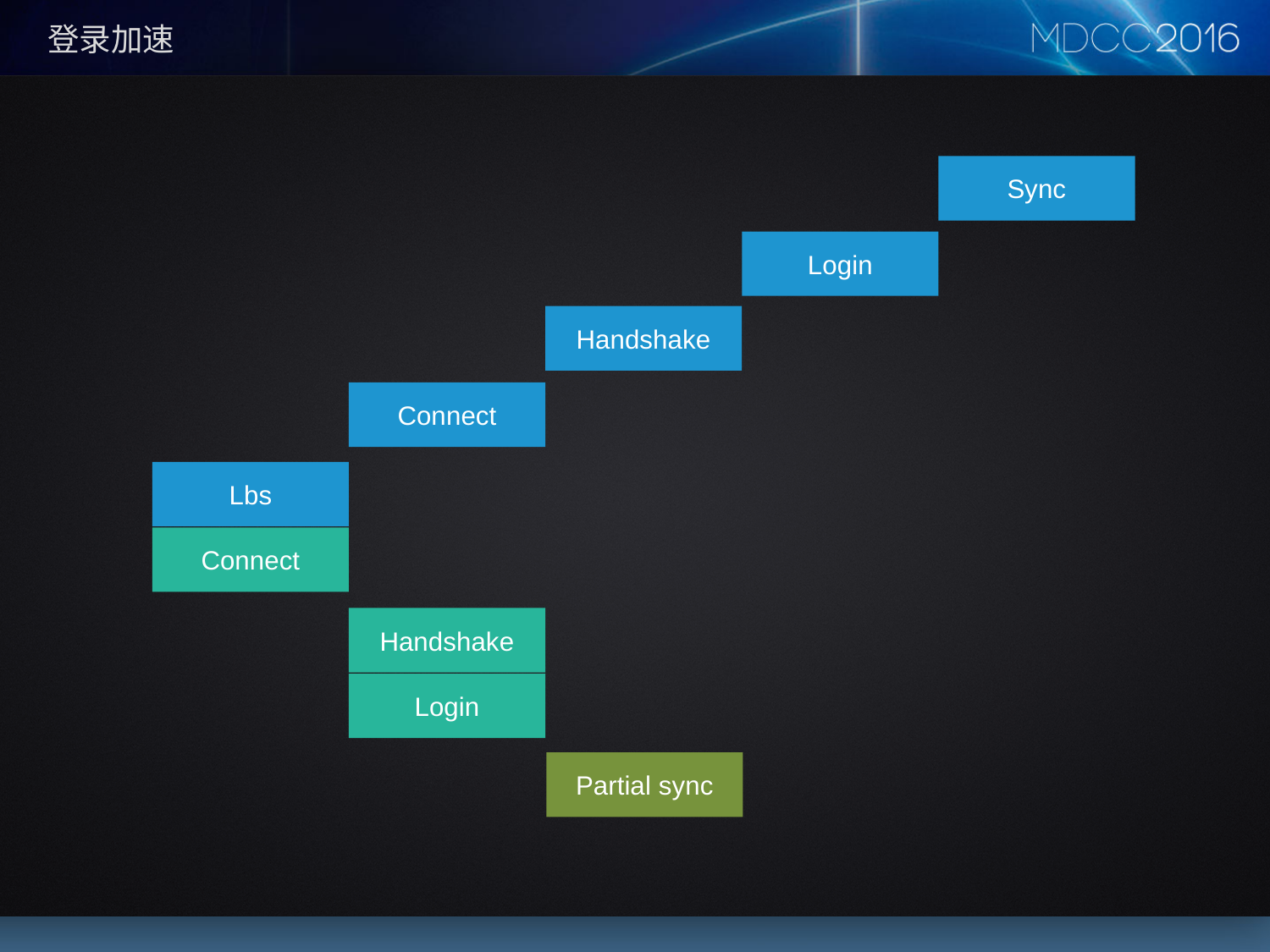

# 登录加速
Sync
Login
Handshake
Connect
Lbs
Connect
Handshake
Login
Partial sync